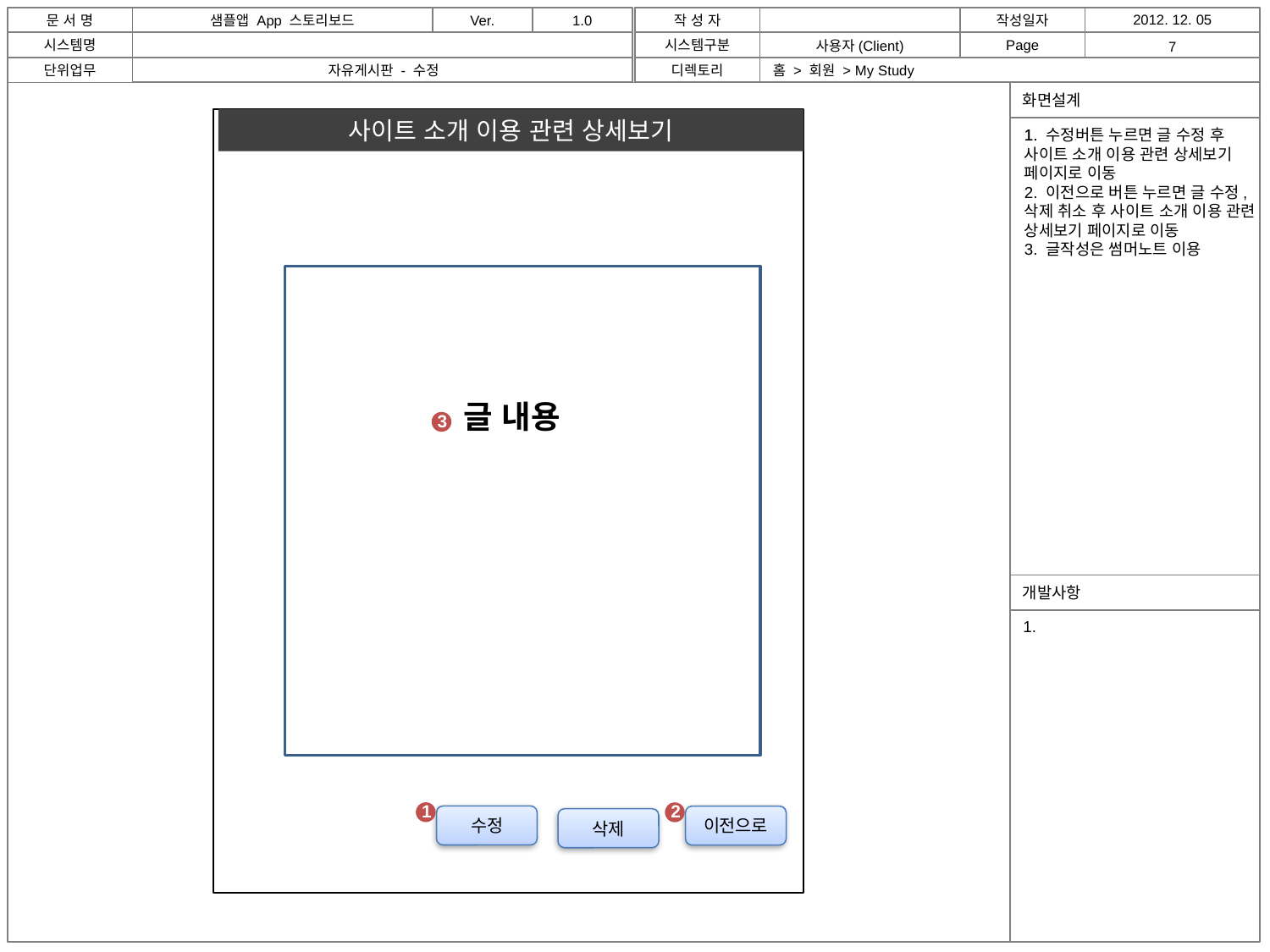

자유게시판 - 수정
홈 > 회원 > My Study

사이트 소개 이용 관련 상세보기
1. 수정버튼 누르면 글 수정 후 사이트 소개 이용 관련 상세보기 페이지로 이동
2. 이전으로 버튼 누르면 글 수정, 삭제 취소 후 사이트 소개 이용 관련 상세보기 페이지로 이동
3. 글작성은 썸머노트 이용

글 내용
3

1

2

수정
이전으로
삭제